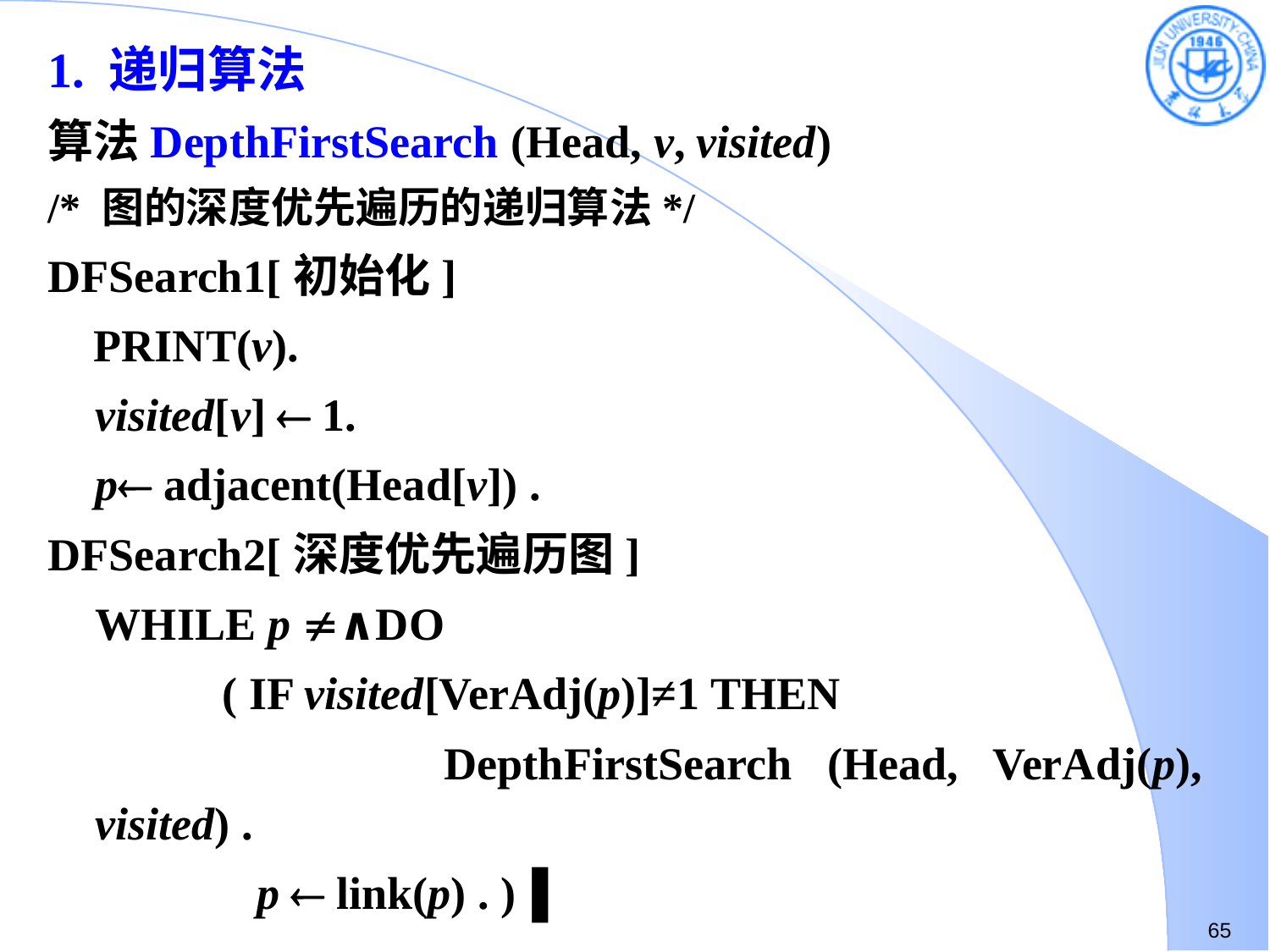

1. 递归算法
算法DepthFirstSearch (Head, v, visited)
/* 图的深度优先遍历的递归算法*/
DFSearch1[初始化]
    PRINT(v).
	visited[v] ← 1.
  	p← adjacent(Head[v]) .
DFSearch2[深度优先遍历图]
	WHILE p ≠∧DO
		( IF visited[VerAdj(p)]≠1 THEN
　　	　　DepthFirstSearch (Head, VerAdj(p), visited) .
 		   p ← link(p) . )▐